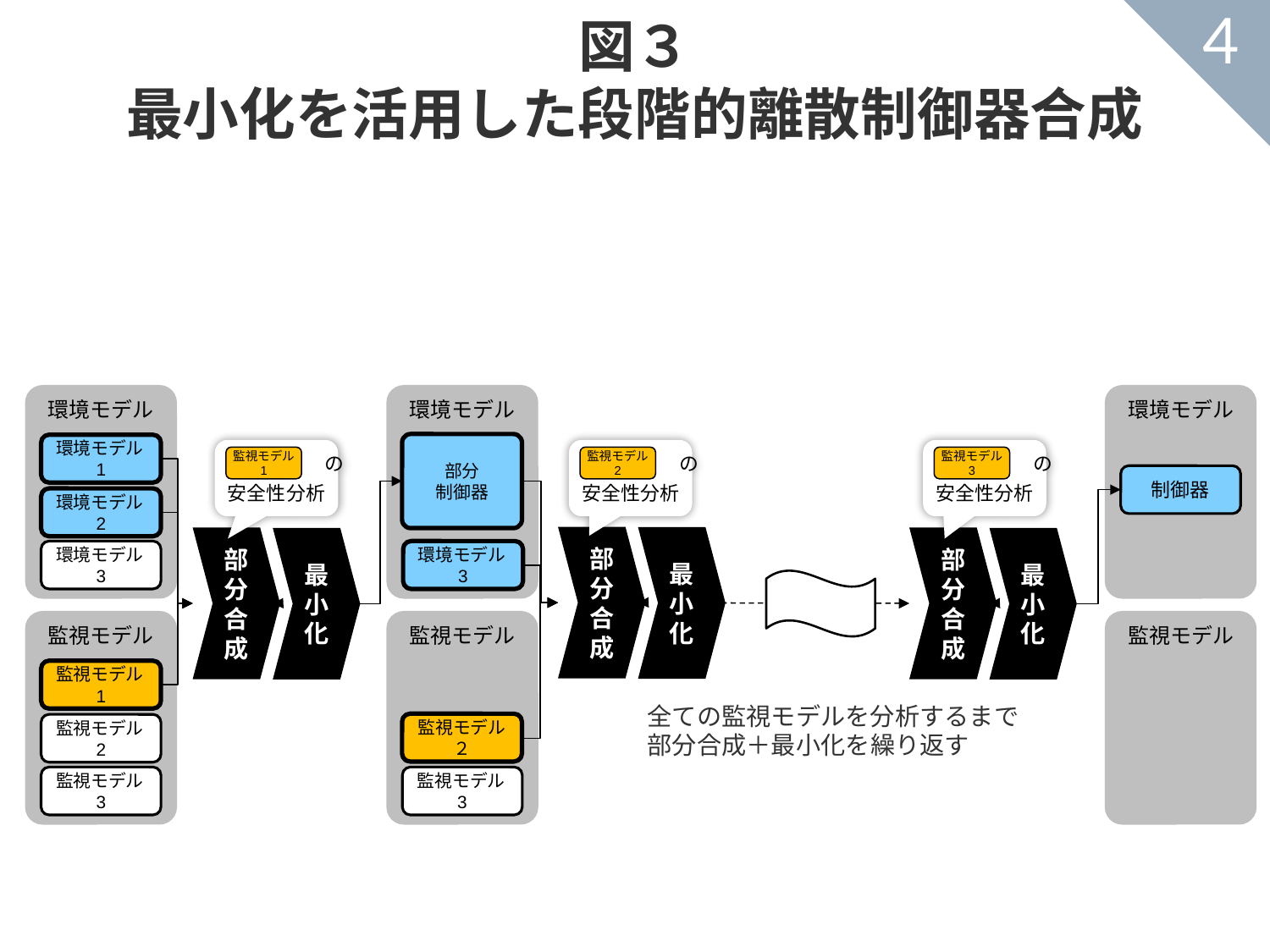

図３
最小化を活用した段階的離散制御器合成
4

環境モデル
環境モデル
環境モデル
部分
制御器
環境モデル1
　　　　　　の

安全性分析
監視モデル
1
　　　　　　の

安全性分析
監視モデル
2
　　　　　　の

安全性分析
監視モデル
3
制御器
環境モデル2
部
分
合
成
最
小
化
部
分
合
成
部
分
合
成
最
小
化
最
小
化
環境モデル3
環境モデル3

監視モデル
監視モデル
監視モデル
監視モデル1
全ての監視モデルを分析するまで
部分合成＋最小化を繰り返す
監視モデル２
監視モデル2
監視モデル3
監視モデル3